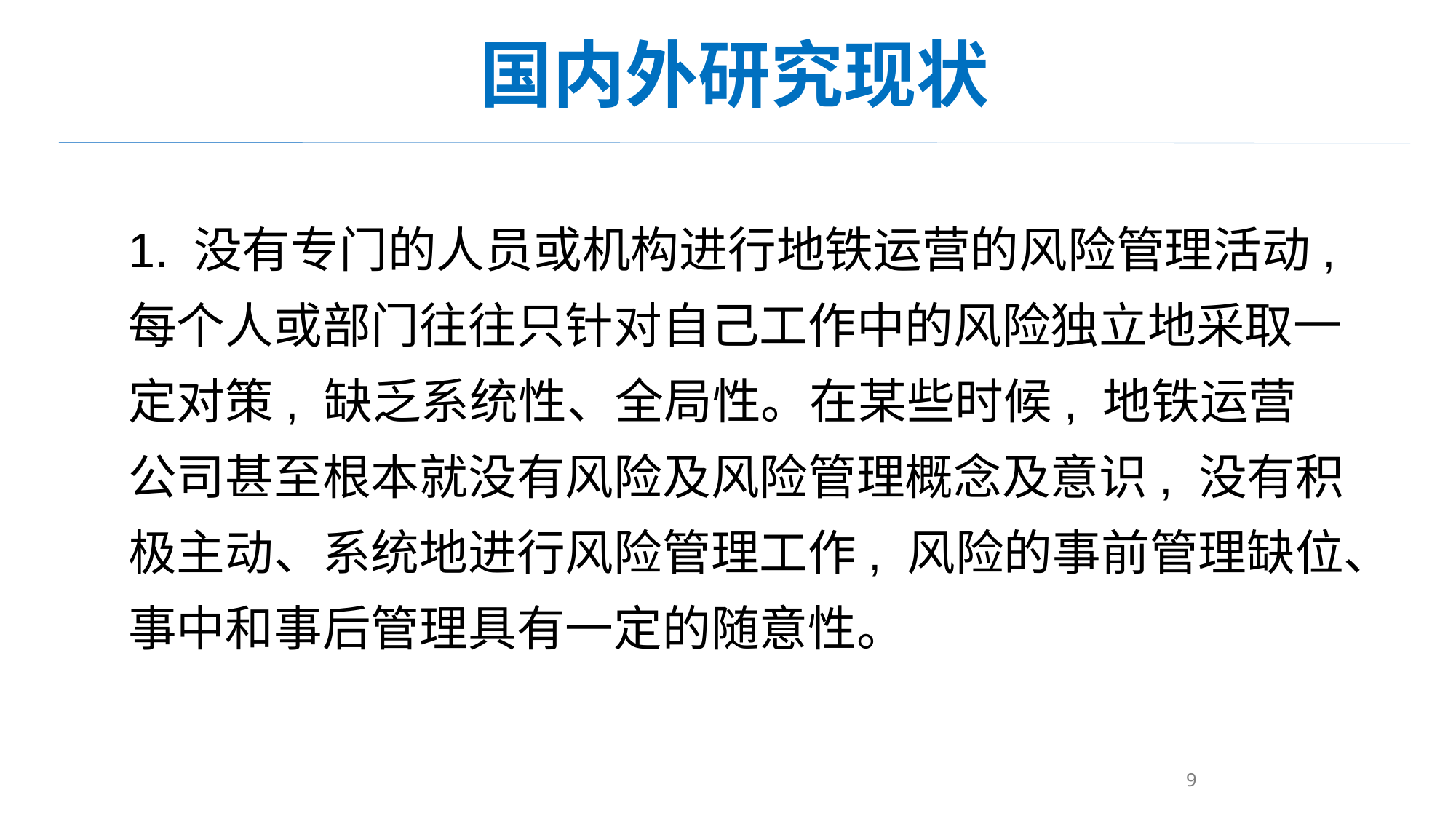

国内外研究现状
1. 没有专门的人员或机构进行地铁运营的风险管理活动, 每个人或部门往往只针对自己工作中的风险独立地采取一定对策, 缺乏系统性、全局性。在某些时候, 地铁运营公司甚至根本就没有风险及风险管理概念及意识, 没有积极主动、系统地进行风险管理工作, 风险的事前管理缺位、事中和事后管理具有一定的随意性。
9